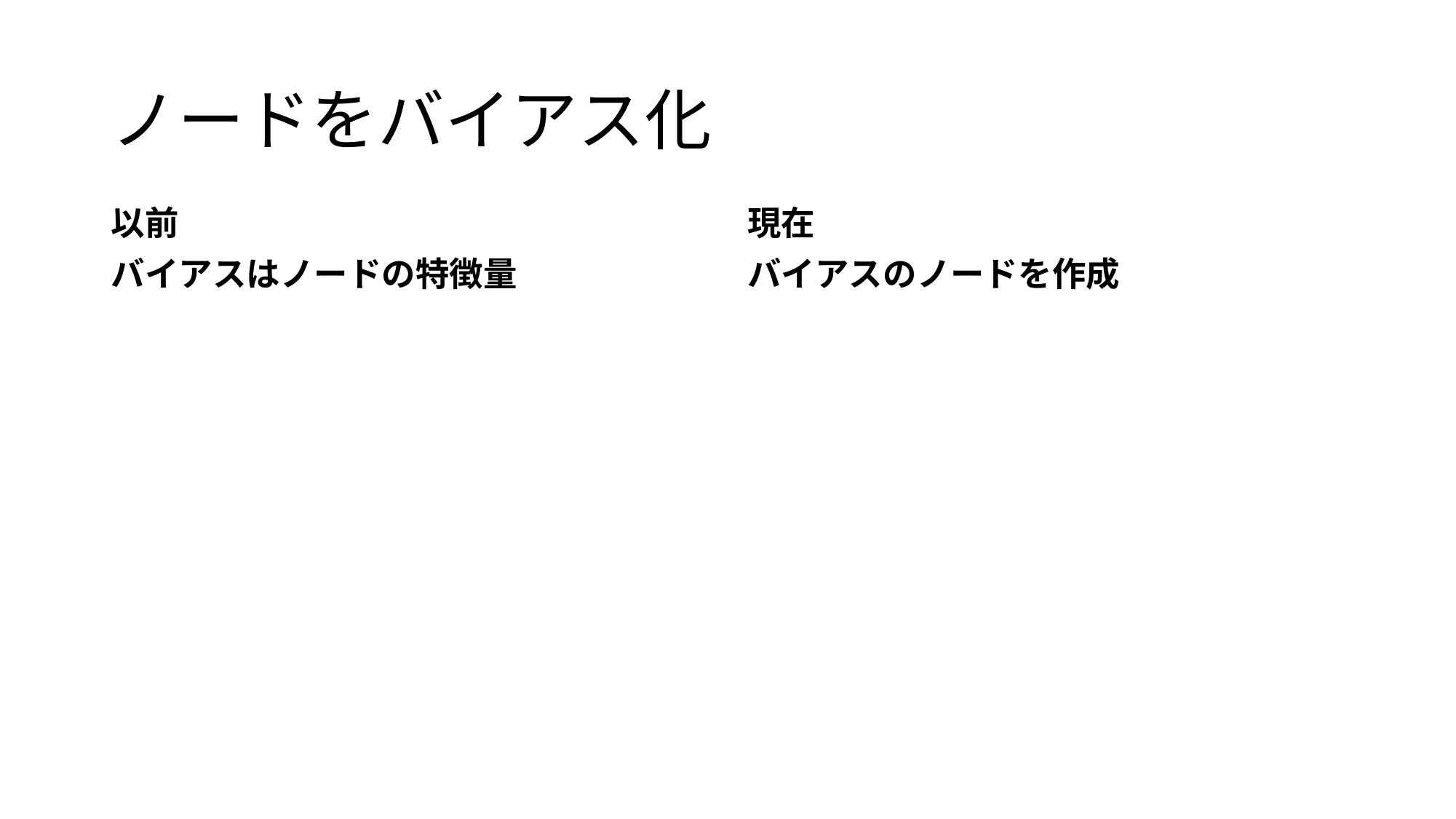

# ノードをバイアス化
以前
バイアスはノードの特徴量
現在
バイアスのノードを作成